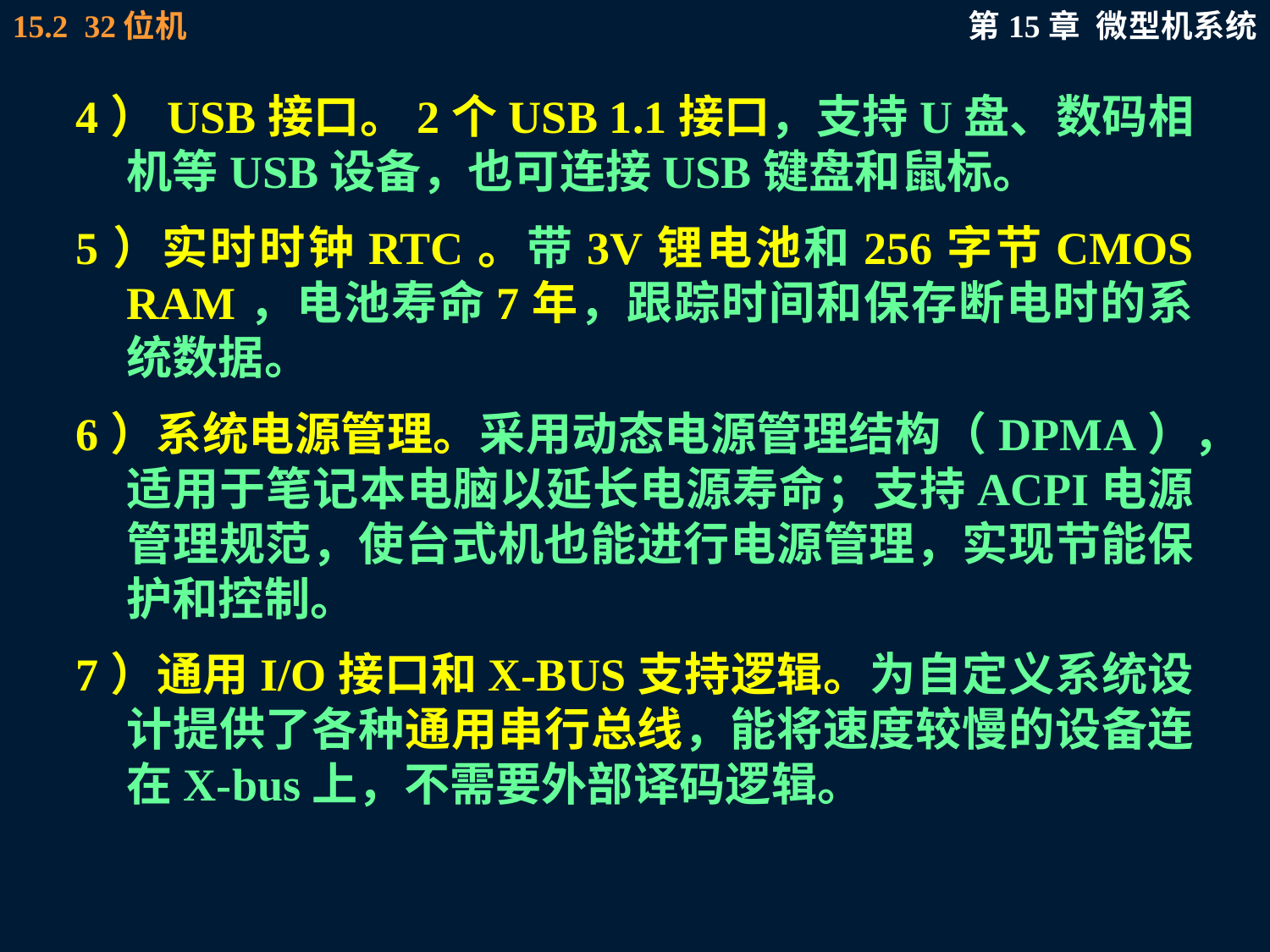

4）USB接口。2个USB 1.1接口，支持U盘、数码相机等USB设备，也可连接USB键盘和鼠标。
5）实时时钟RTC。带3V锂电池和256字节CMOS RAM，电池寿命7年，跟踪时间和保存断电时的系统数据。
6）系统电源管理。采用动态电源管理结构（DPMA），适用于笔记本电脑以延长电源寿命；支持ACPI电源管理规范，使台式机也能进行电源管理，实现节能保护和控制。
7）通用I/O接口和X-BUS支持逻辑。为自定义系统设计提供了各种通用串行总线，能将速度较慢的设备连在X-bus上，不需要外部译码逻辑。